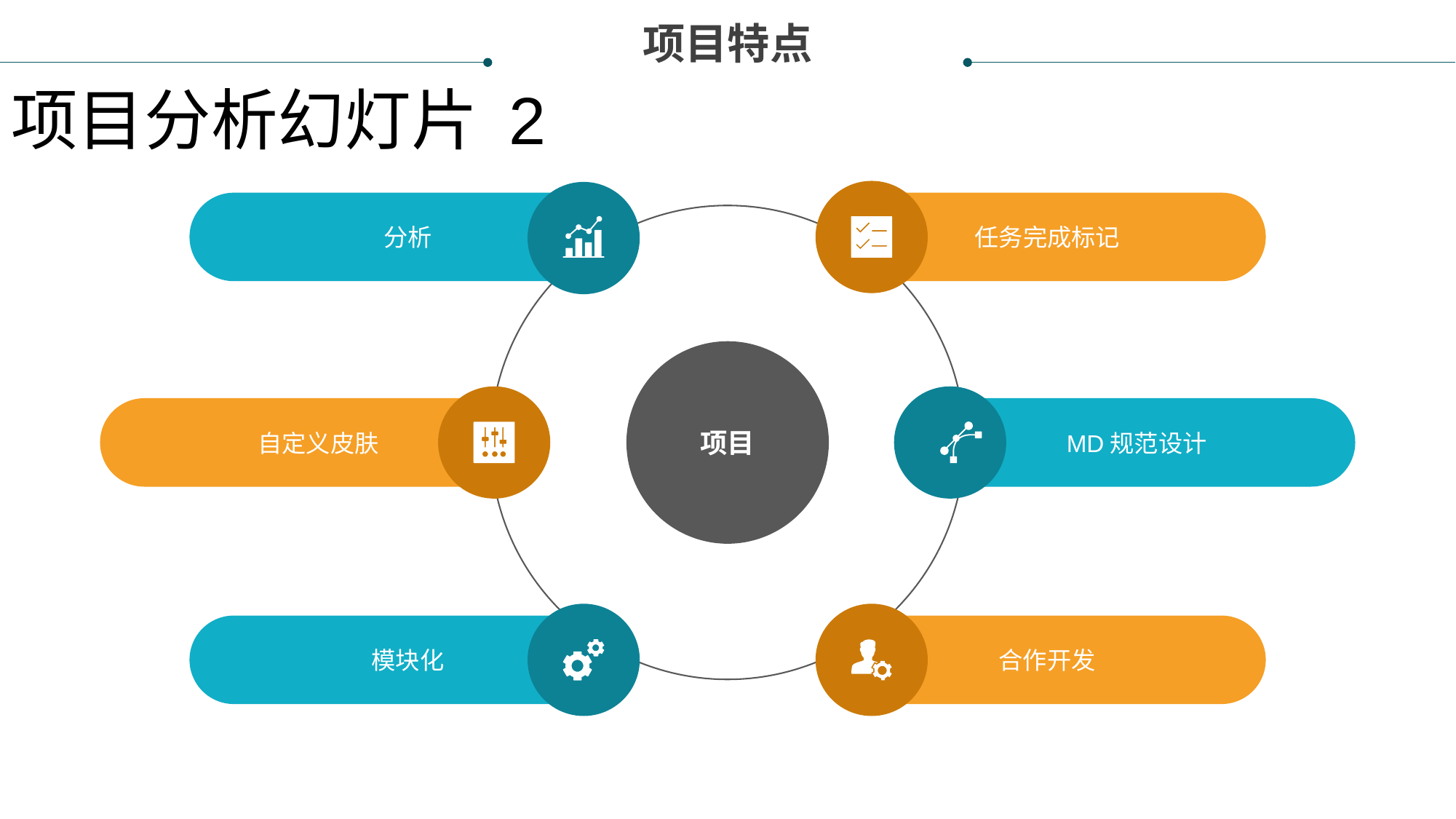

项目特点
项目分析幻灯片 2

分析
任务完成标记

项目

自定义皮肤
MD规范设计

模块化
合作开发